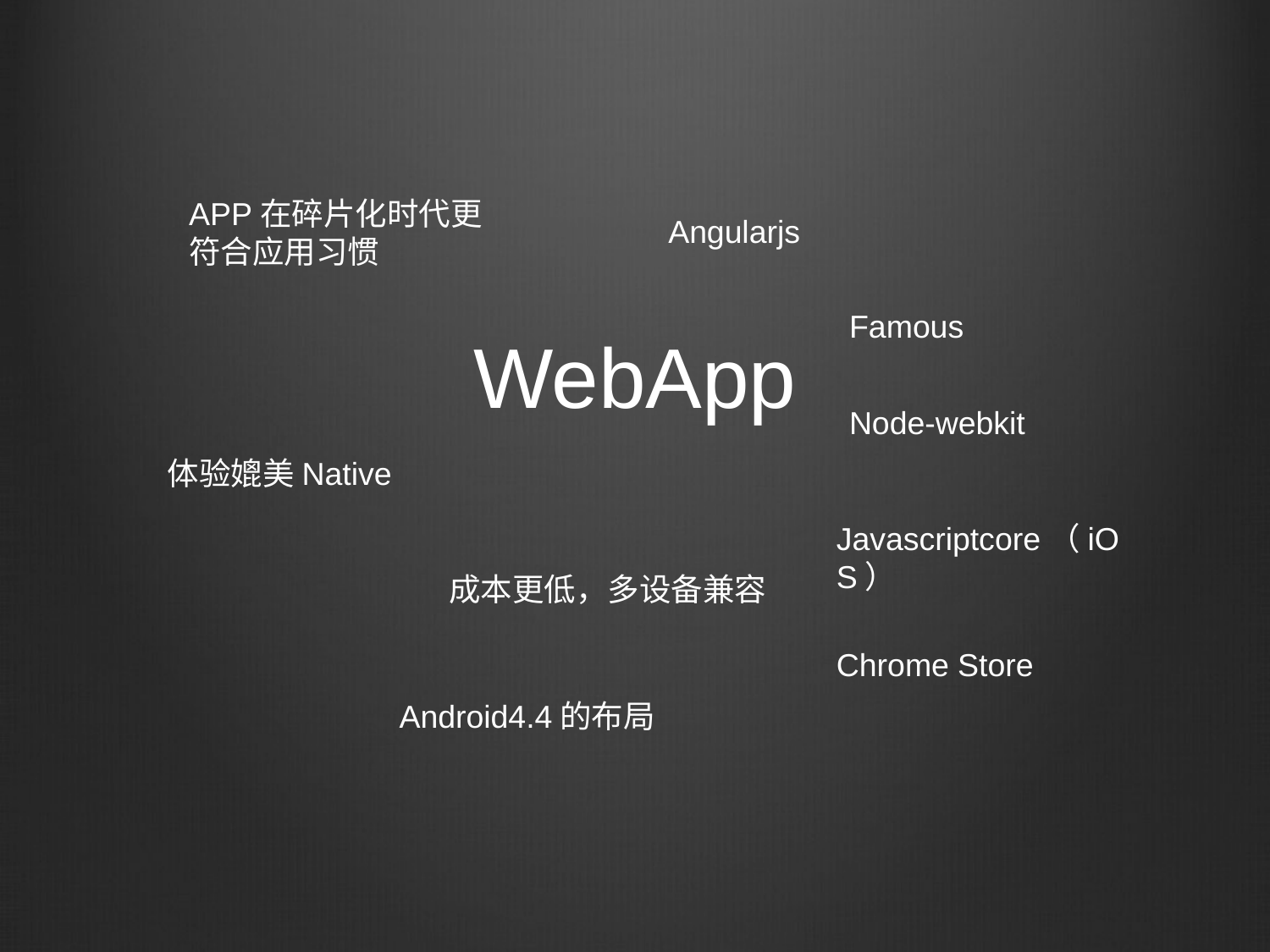

APP在碎片化时代更符合应用习惯
Angularjs
# WebApp
Famous
Node-webkit
体验媲美Native
Javascriptcore（iOS）
成本更低，多设备兼容
Chrome Store
Android4.4的布局